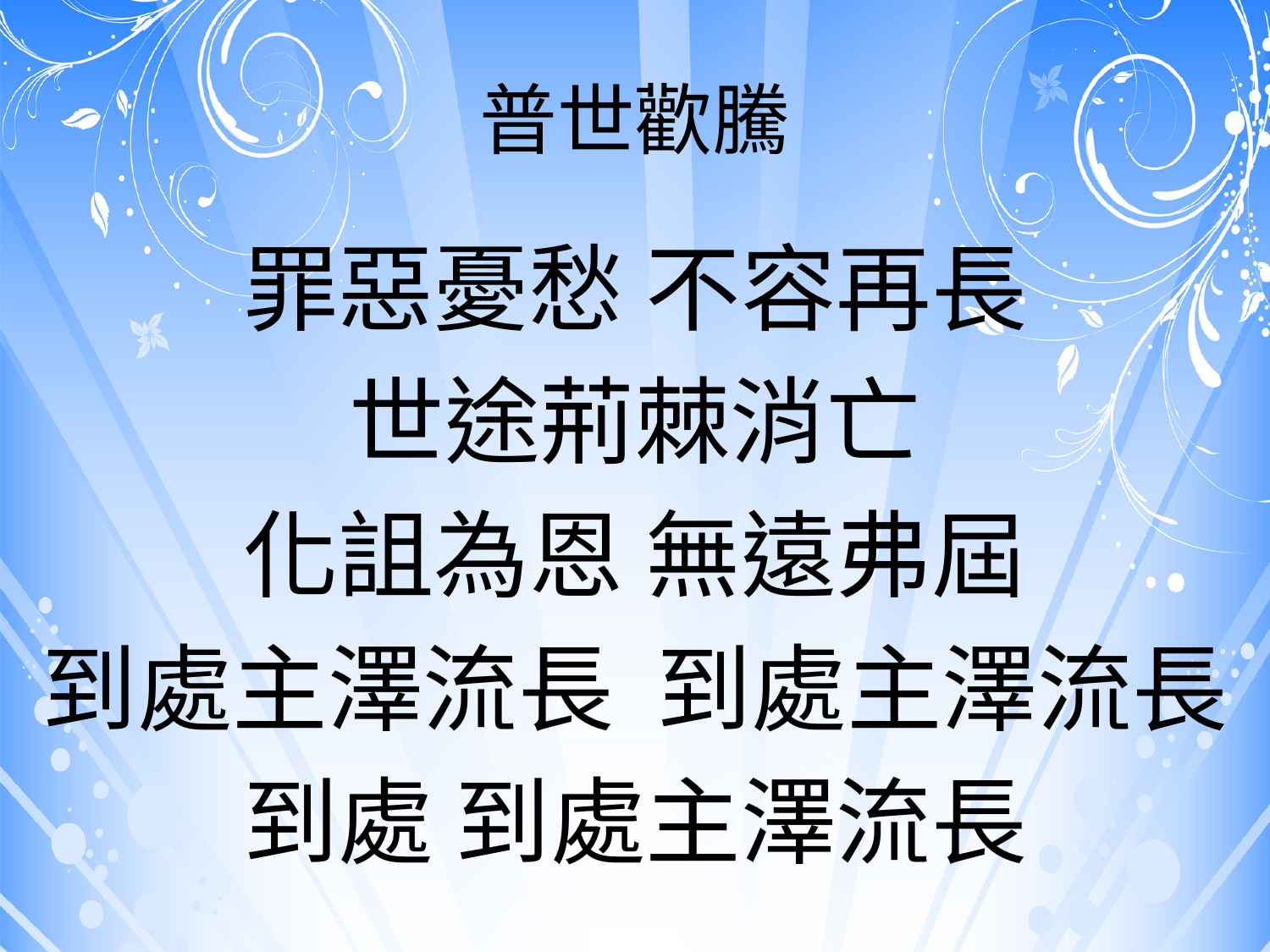

# 普世歡騰
罪惡憂愁 不容再長
世途荊棘消亡
化詛為恩 無遠弗屆
到處主澤流長  到處主澤流長
到處 到處主澤流長